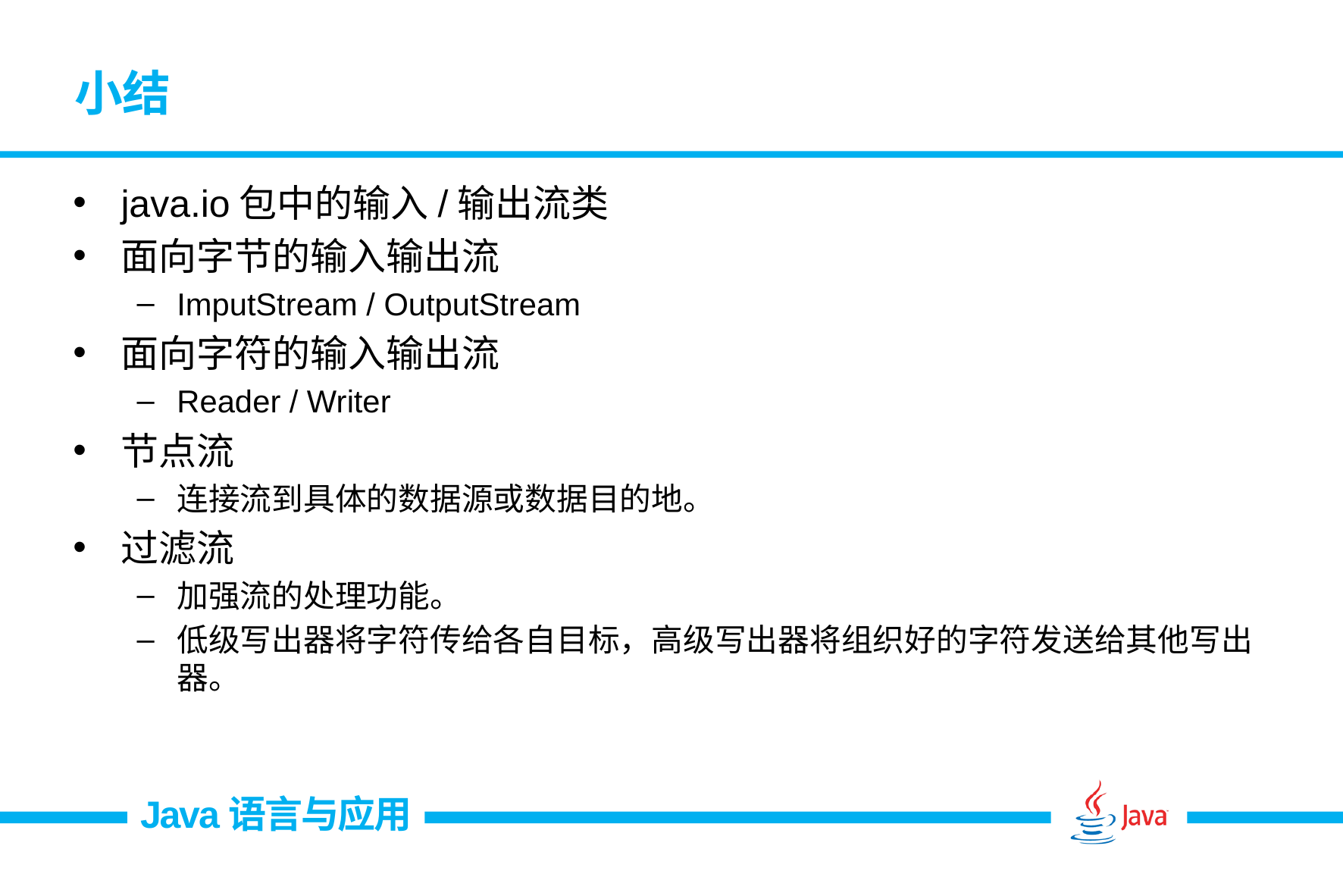

# 小结
java.io包中的输入/输出流类
面向字节的输入输出流
ImputStream / OutputStream
面向字符的输入输出流
Reader / Writer
节点流
连接流到具体的数据源或数据目的地。
过滤流
加强流的处理功能。
低级写出器将字符传给各自目标，高级写出器将组织好的字符发送给其他写出器。
111